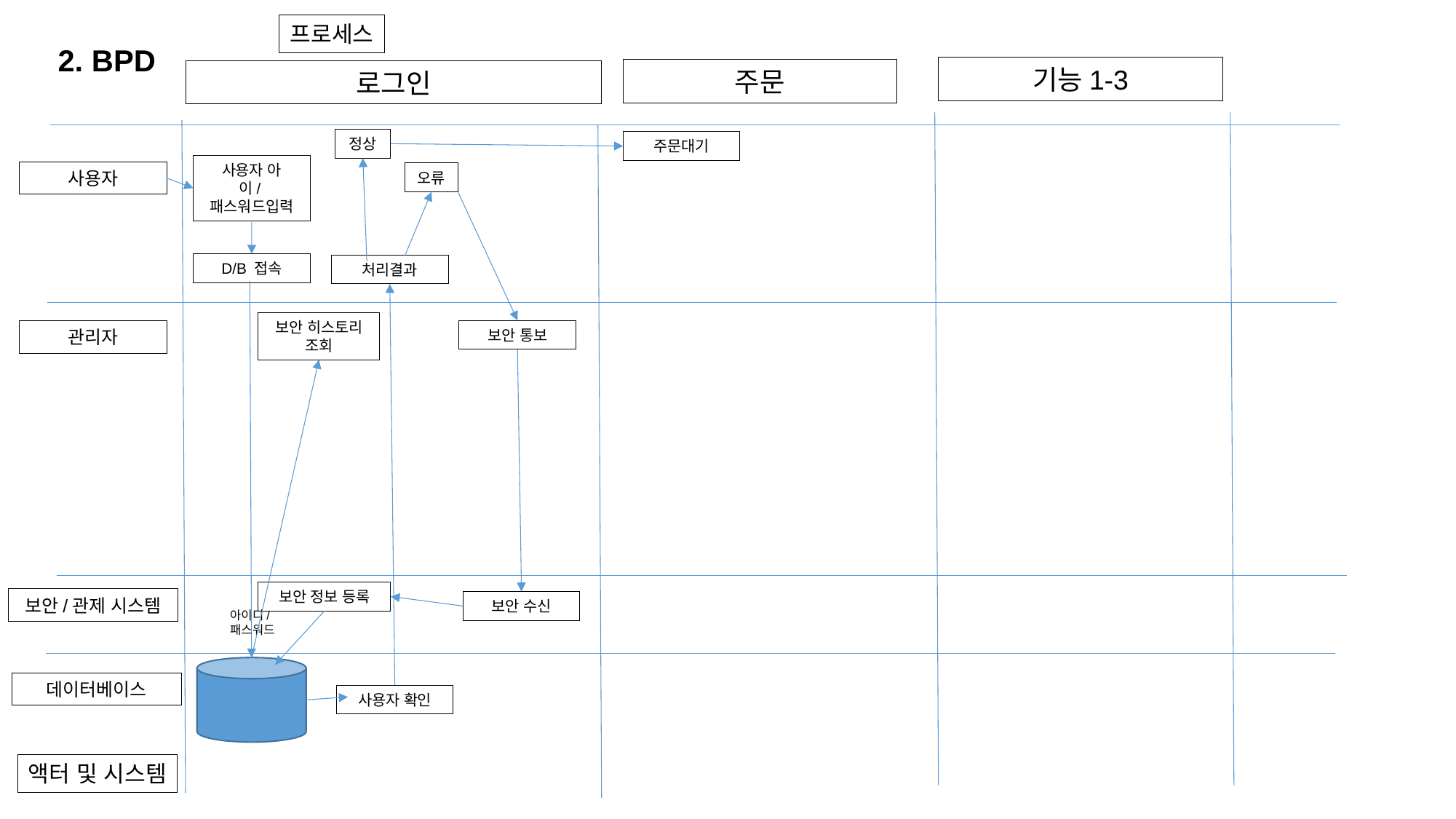

프로세스
2. BPD
기능1-3
주문
로그인
정상
주문대기
사용자 아이/패스워드입력
사용자
오류
D/B 접속
처리결과
보안 히스토리 조회
보안 통보
관리자
보안 정보 등록
보안/관제 시스템
보안 수신
아이디/
패스워드

데이터베이스
사용자 확인
액터 및 시스템